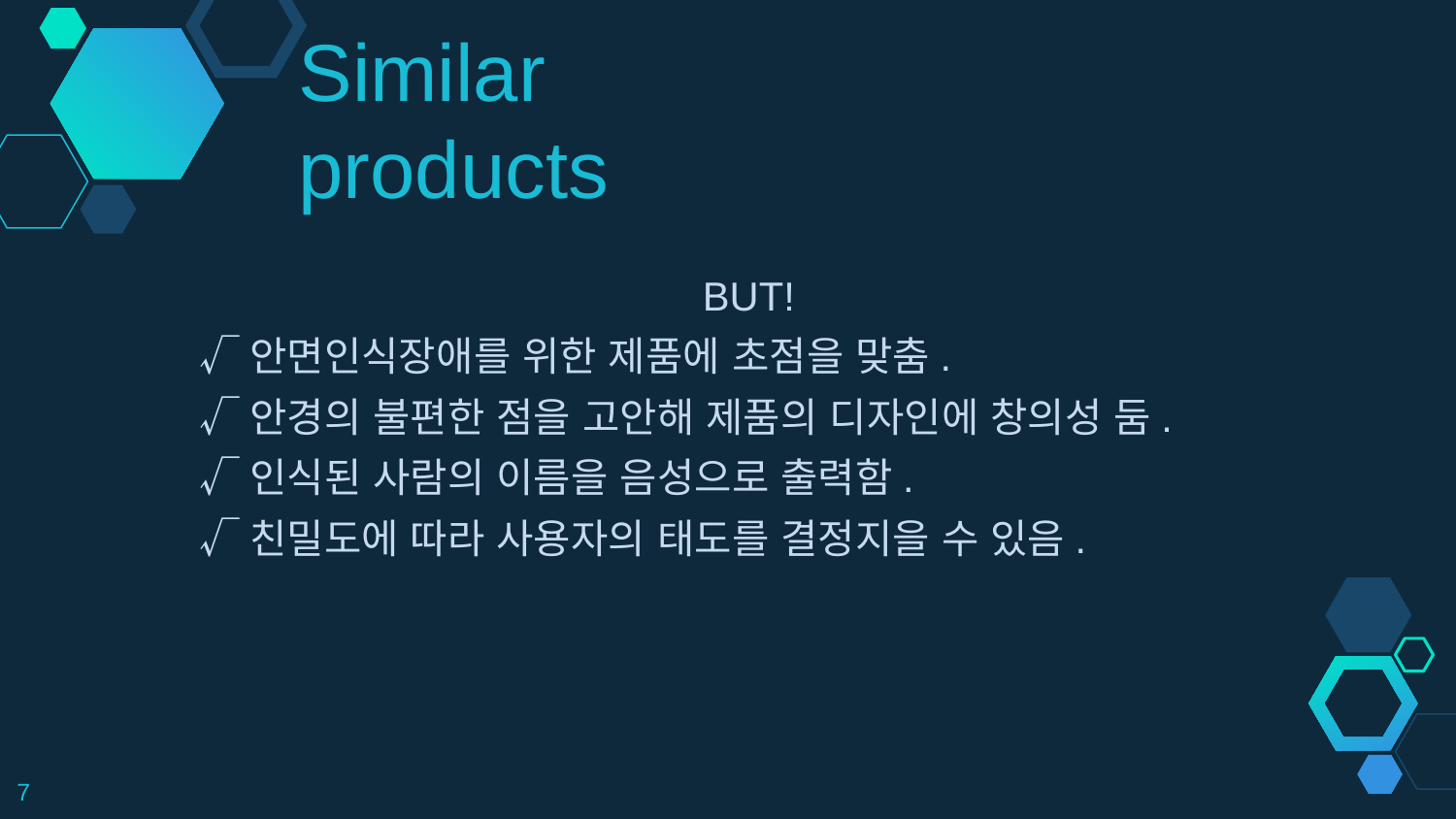

Similar products

BUT!
√안면인식장애를 위한 제품에 초점을 맞춤.
√안경의 불편한 점을 고안해 제품의 디자인에 창의성 둠.
√인식된 사람의 이름을 음성으로 출력함.
√친밀도에 따라 사용자의 태도를 결정지을 수 있음.
7